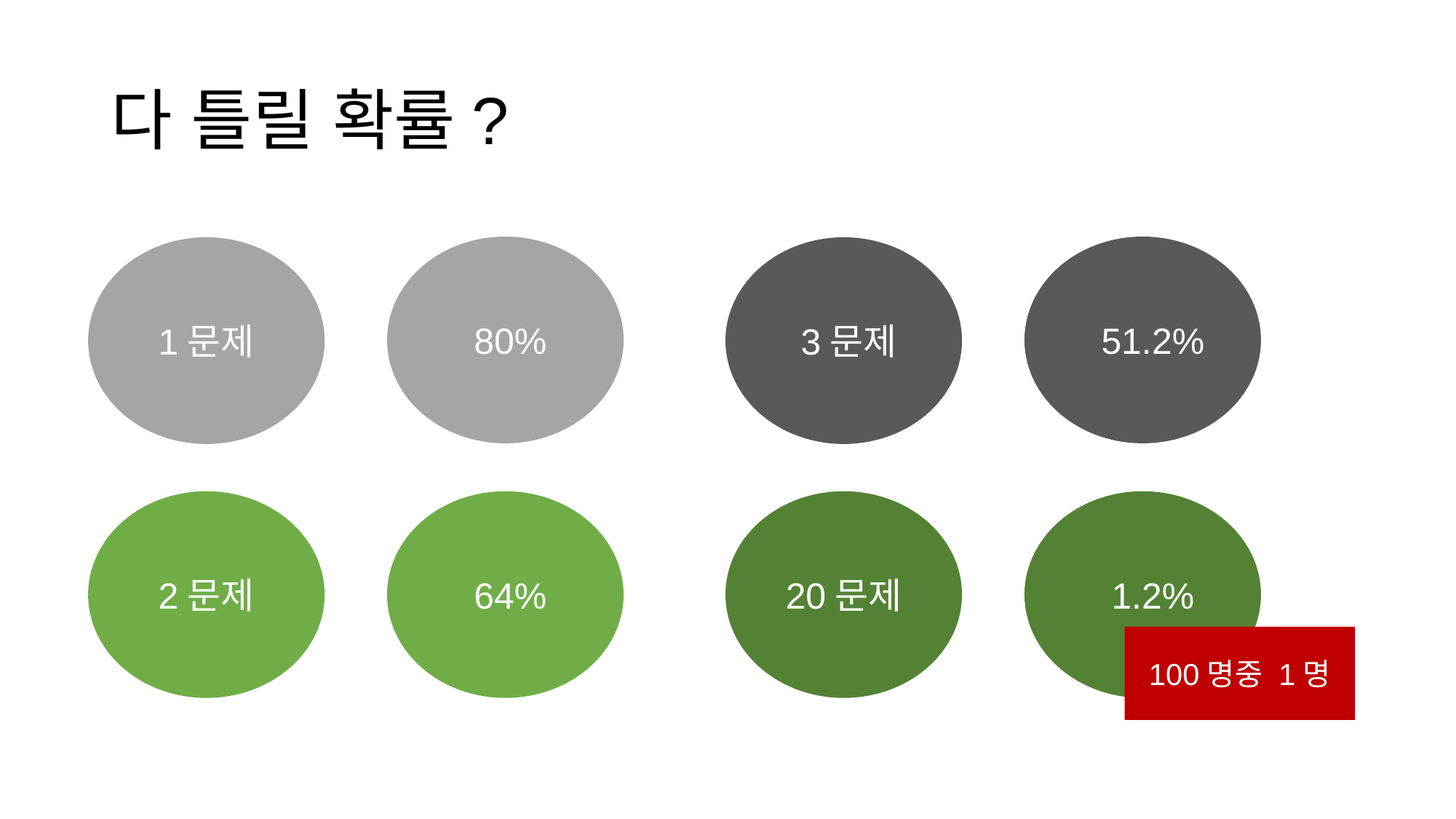

# 다 틀릴 확률?
 80%
  51.2%
1문제
 3문제
2문제
 64%
20문제
  1.2%
100명중 1명